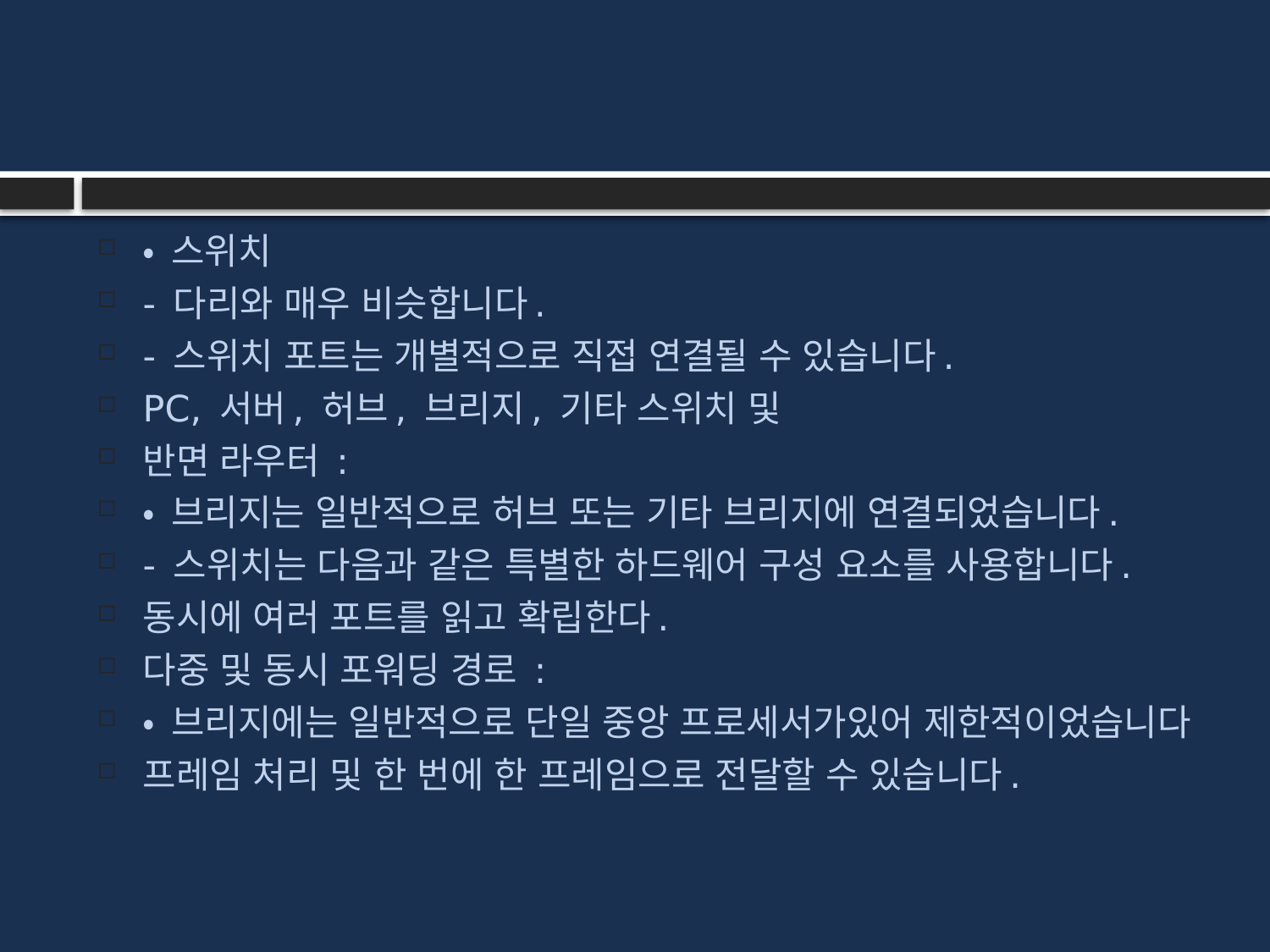

#
• 스위치
- 다리와 매우 비슷합니다.
- 스위치 포트는 개별적으로 직접 연결될 수 있습니다.
PC, 서버, 허브, 브리지, 기타 스위치 및
반면 라우터 :
• 브리지는 일반적으로 허브 또는 기타 브리지에 연결되었습니다.
- 스위치는 다음과 같은 특별한 하드웨어 구성 요소를 사용합니다.
동시에 여러 포트를 읽고 확립한다.
다중 및 동시 포워딩 경로 :
• 브리지에는 일반적으로 단일 중앙 프로세서가있어 제한적이었습니다
프레임 처리 및 한 번에 한 프레임으로 전달할 수 있습니다.